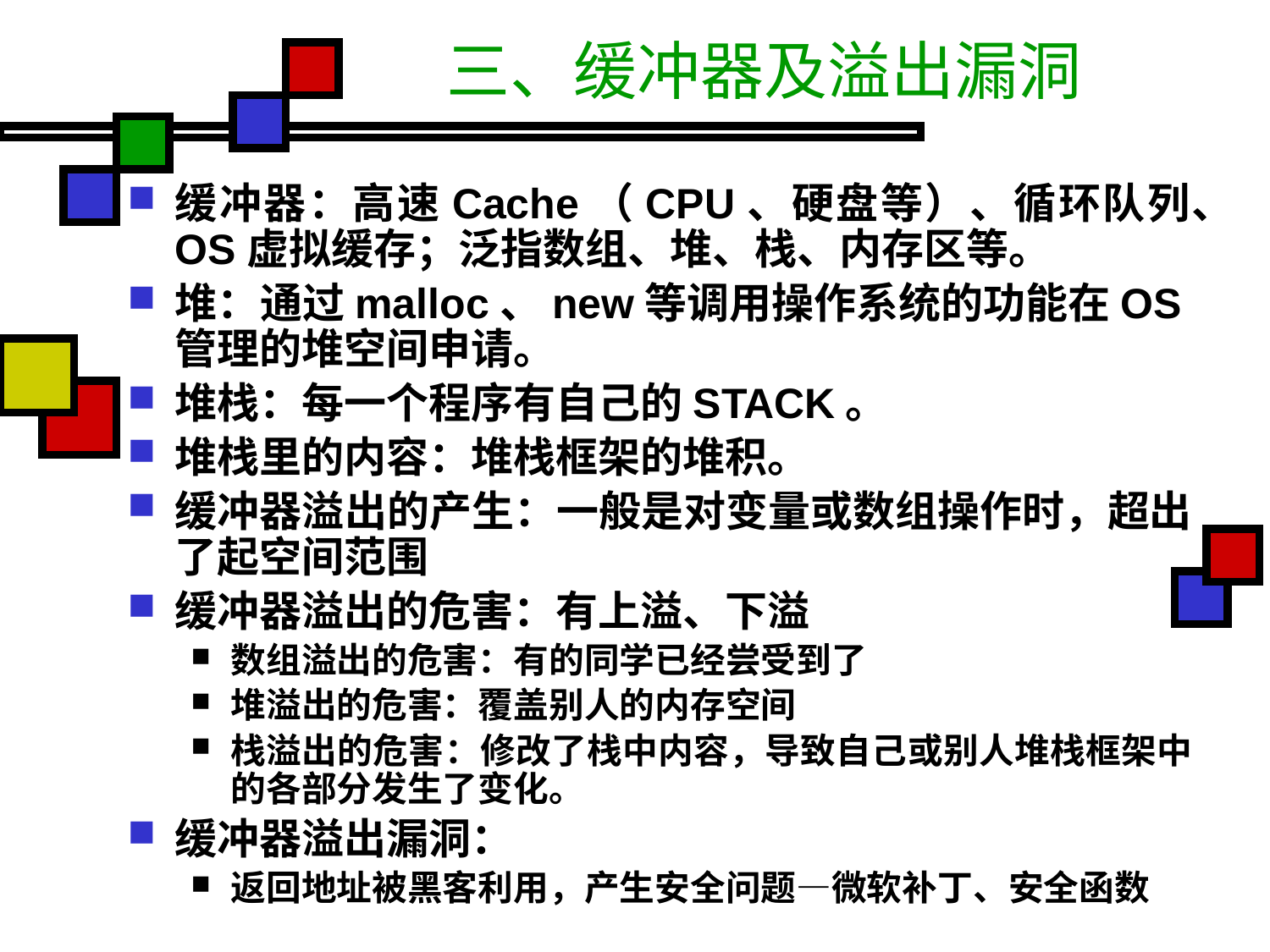

# 三、缓冲器及溢出漏洞
缓冲器：高速Cache（CPU、硬盘等）、循环队列、OS虚拟缓存；泛指数组、堆、栈、内存区等。
堆：通过malloc、new等调用操作系统的功能在OS管理的堆空间申请。
堆栈：每一个程序有自己的STACK。
堆栈里的内容：堆栈框架的堆积。
缓冲器溢出的产生：一般是对变量或数组操作时，超出了起空间范围
缓冲器溢出的危害：有上溢、下溢
数组溢出的危害：有的同学已经尝受到了
堆溢出的危害：覆盖别人的内存空间
栈溢出的危害：修改了栈中内容，导致自己或别人堆栈框架中的各部分发生了变化。
缓冲器溢出漏洞：
返回地址被黑客利用，产生安全问题—微软补丁、安全函数